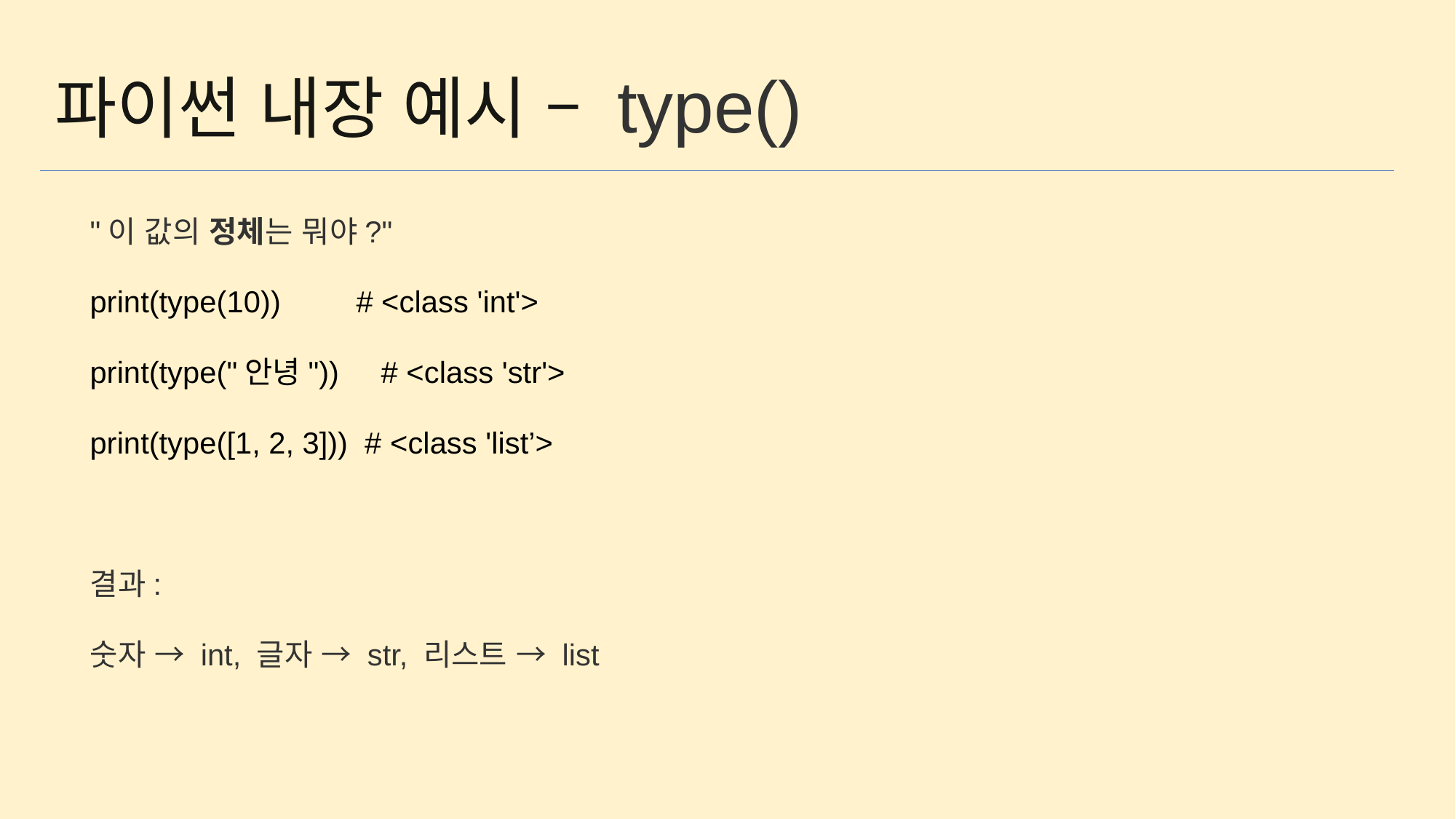

파이썬 내장 예시 – type()
"이 값의 정체는 뭐야?"
print(type(10))         # <class 'int'>
print(type("안녕"))     # <class 'str'>
print(type([1, 2, 3]))  # <class 'list’>

결과:
숫자 → int, 글자 → str, 리스트 → list